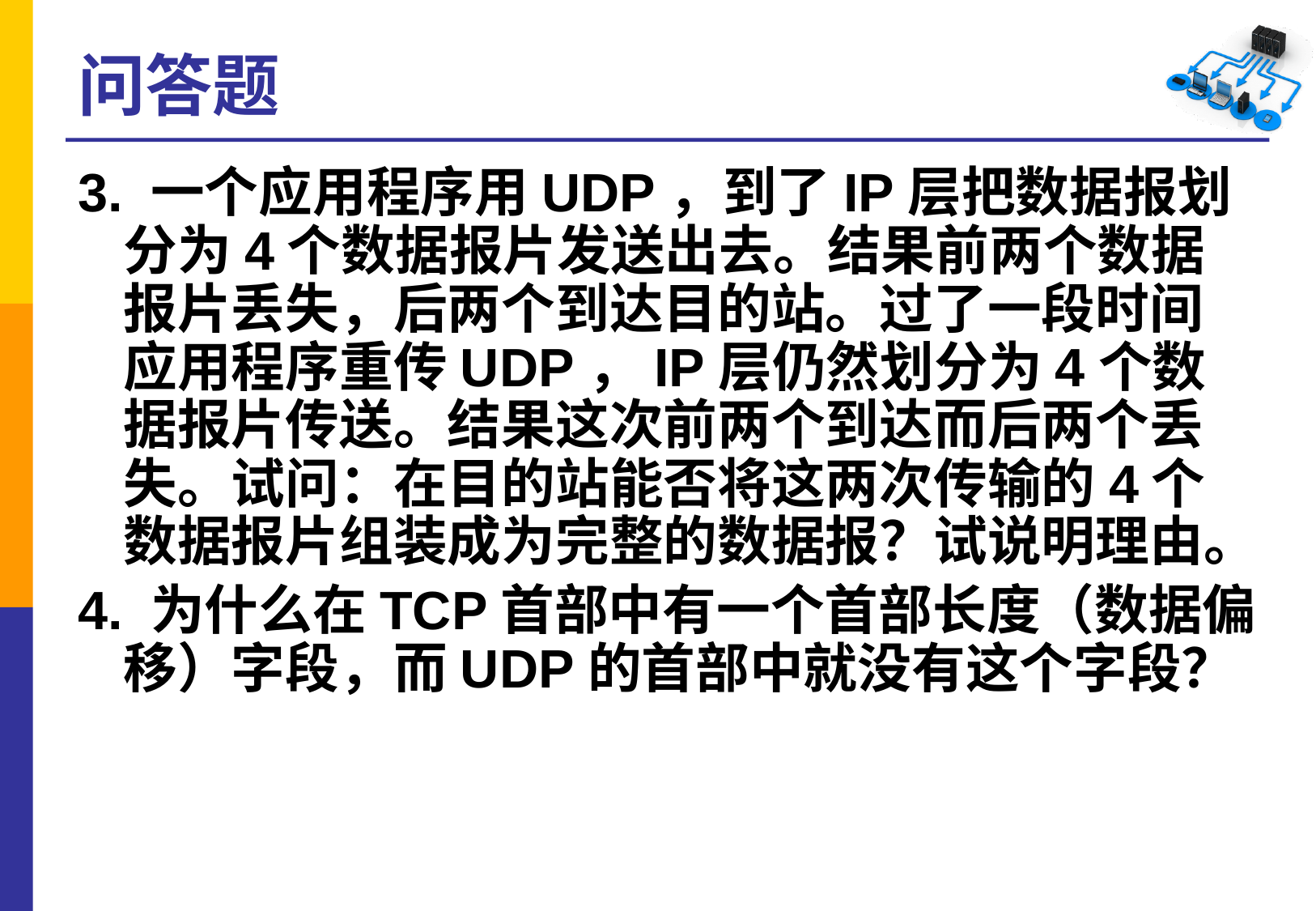

# 问答题
3. 一个应用程序用UDP，到了IP层把数据报划分为4个数据报片发送出去。结果前两个数据报片丢失，后两个到达目的站。过了一段时间应用程序重传UDP，IP层仍然划分为4个数据报片传送。结果这次前两个到达而后两个丢失。试问：在目的站能否将这两次传输的4个数据报片组装成为完整的数据报？试说明理由。
4. 为什么在TCP首部中有一个首部长度（数据偏移）字段，而UDP的首部中就没有这个字段？